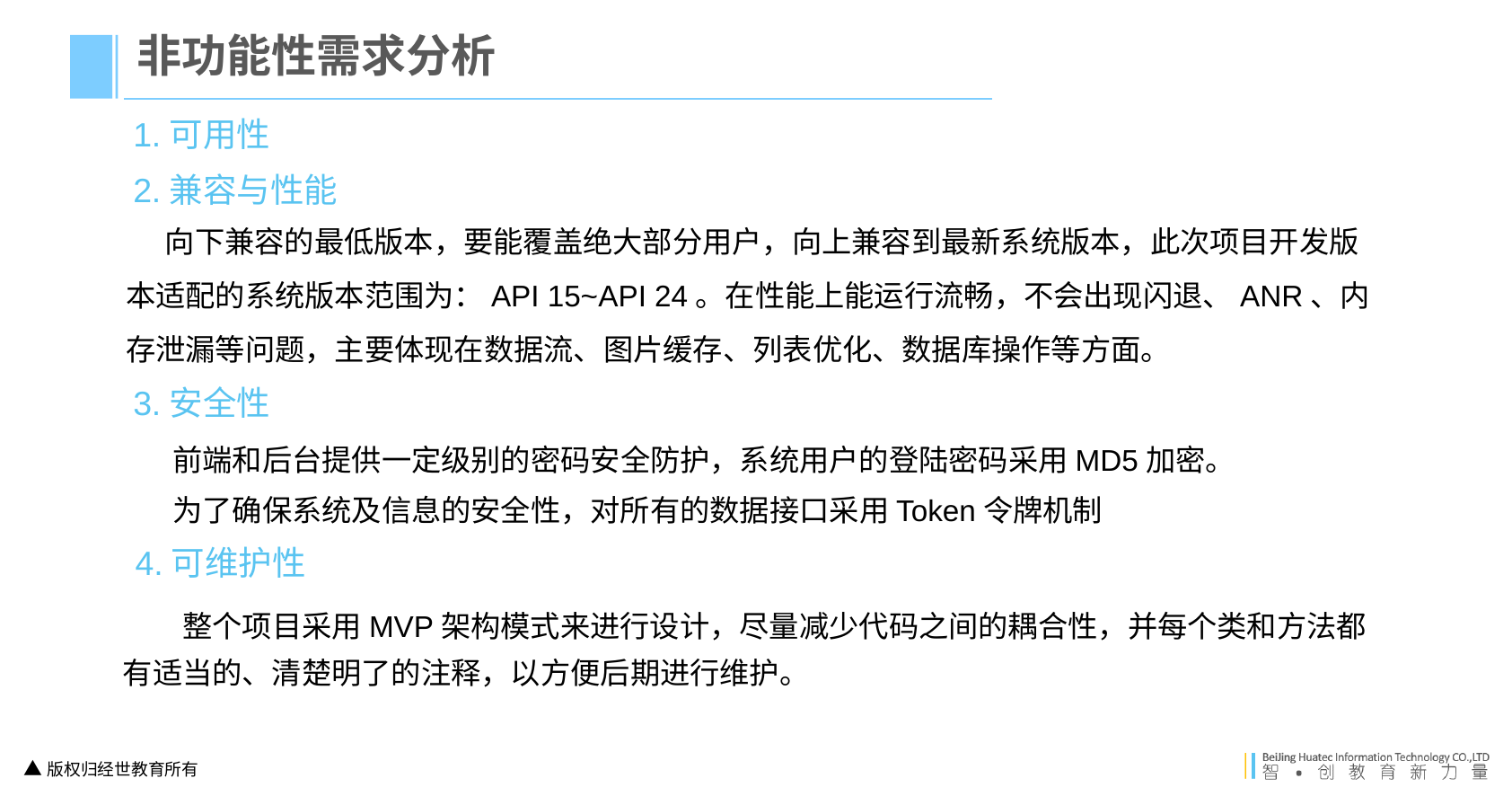

非功能性需求分析

1.可用性
2.兼容与性能
向下兼容的最低版本，要能覆盖绝大部分用户，向上兼容到最新系统版本，此次项目开发版本适配的系统版本范围为：API 15~API 24。在性能上能运行流畅，不会出现闪退、ANR、内存泄漏等问题，主要体现在数据流、图片缓存、列表优化、数据库操作等方面。
3.安全性
前端和后台提供一定级别的密码安全防护，系统用户的登陆密码采用MD5加密。
为了确保系统及信息的安全性，对所有的数据接口采用Token令牌机制
4.可维护性
整个项目采用MVP架构模式来进行设计，尽量减少代码之间的耦合性，并每个类和方法都有适当的、清楚明了的注释，以方便后期进行维护。